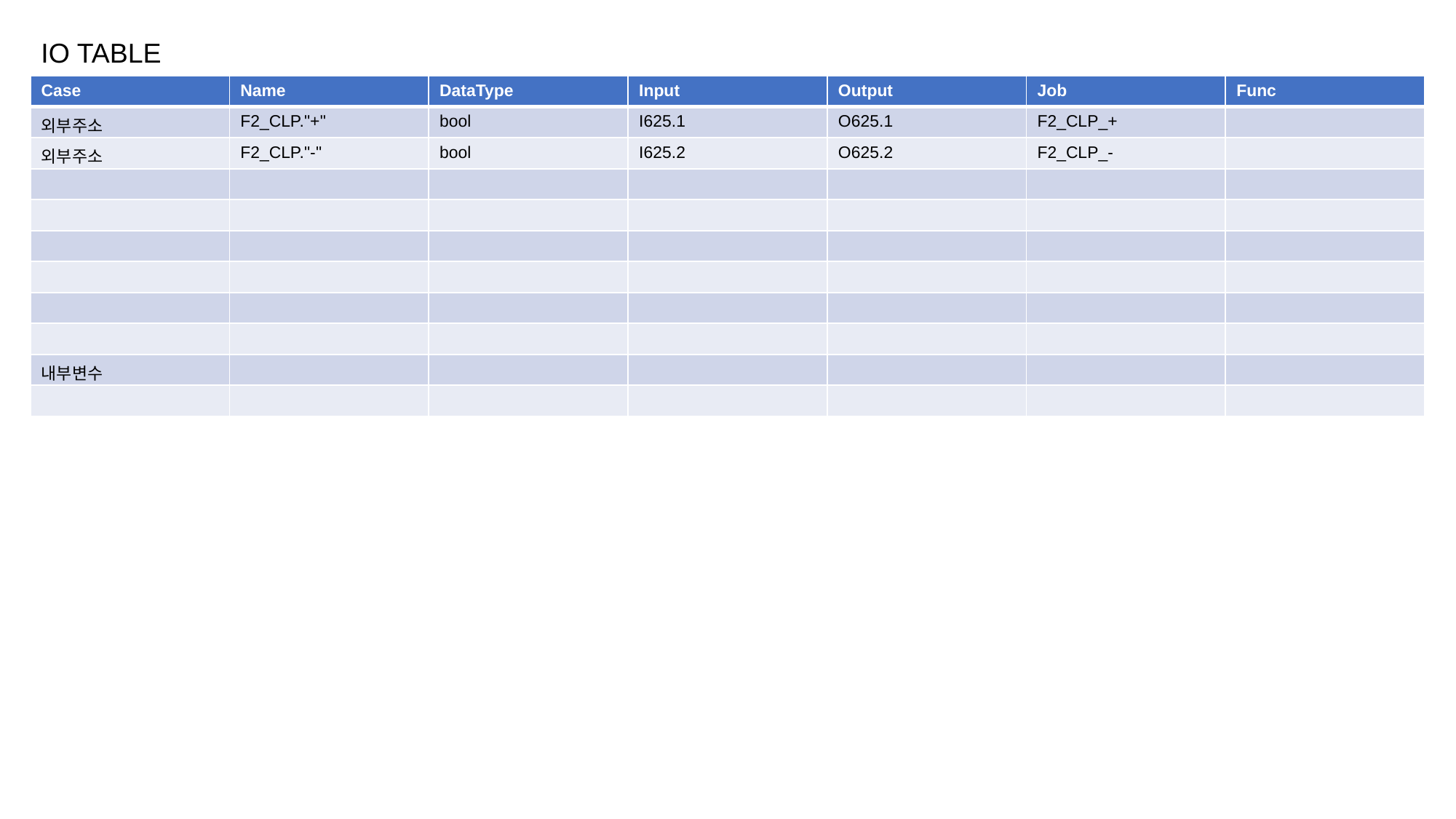

IO TABLE
| Case | Name | DataType | Input | Output | Job | Func |
| --- | --- | --- | --- | --- | --- | --- |
| 외부주소 | F2\_CLP."+" | bool | I625.1 | O625.1 | F2\_CLP\_+ |  |
| 외부주소 | F2\_CLP."-" | bool | I625.2 | O625.2 | F2\_CLP\_- |  |
|  |  |  |  |  |  |  |
|  |  |  |  |  |  |  |
|  |  |  |  |  |  |  |
|  |  |  |  |  |  |  |
|  |  |  |  |  |  |  |
|  |  |  |  |  |  |  |
| 내부변수 |  |  |  |  |  |  |
|  |  |  |  |  |  |  |